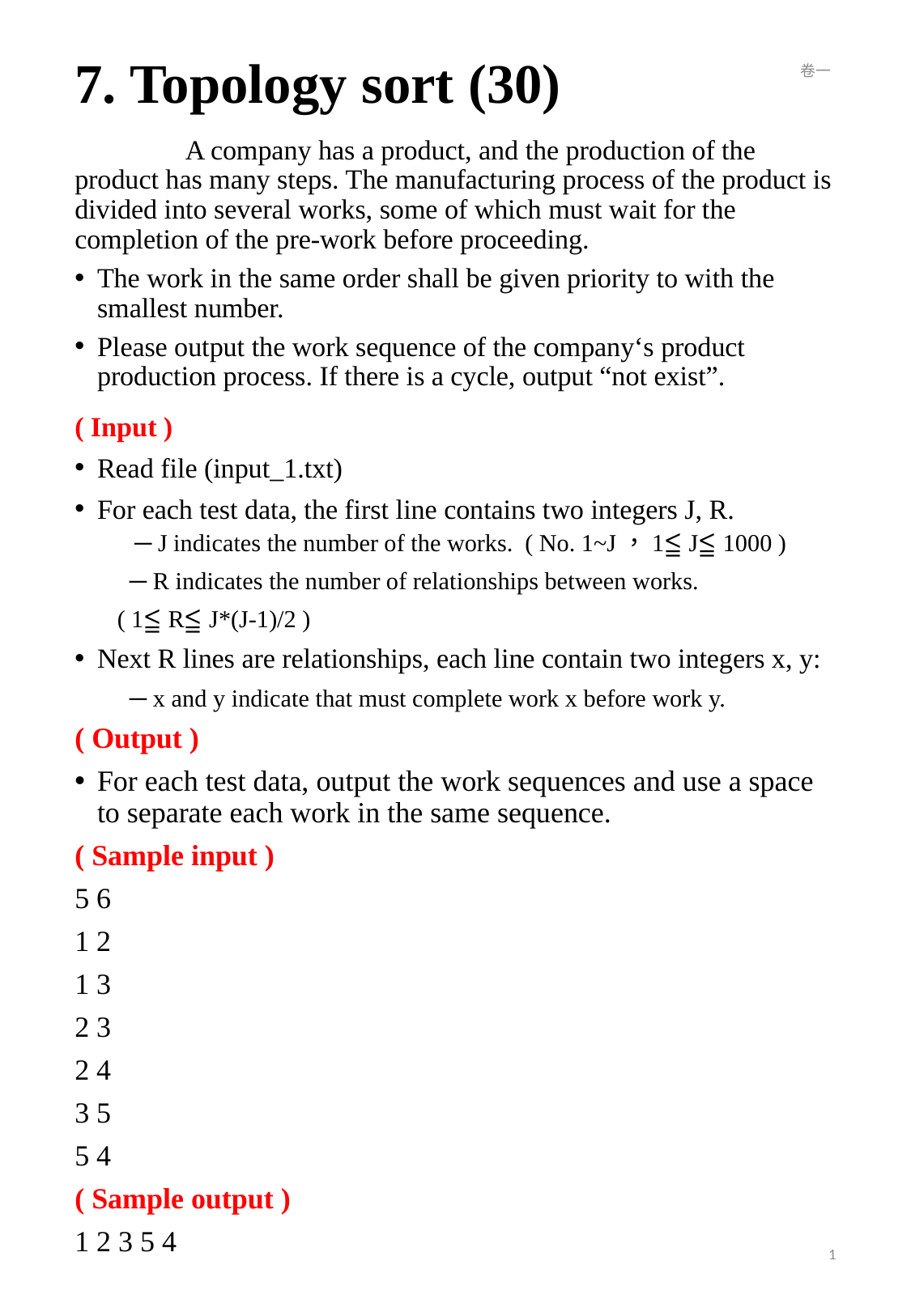

卷一
# 7. Topology sort (30)
	A company has a product, and the production of the product has many steps. The manufacturing process of the product is divided into several works, some of which must wait for the completion of the pre-work before proceeding.
The work in the same order shall be given priority to with the smallest number.
Please output the work sequence of the company‘s product production process. If there is a cycle, output “not exist”.
( Input )
Read file (input_1.txt)
For each test data, the first line contains two integers J, R.
─ J indicates the number of the works.  ( No. 1~J，1≦J≦1000 )
         ─ R indicates the number of relationships between works.
       ( 1≦R≦J*(J-1)/2 )
Next R lines are relationships, each line contain two integers x, y:
         ─ x and y indicate that must complete work x before work y.
( Output )
For each test data, output the work sequences and use a space to separate each work in the same sequence.
( Sample input )
5 6
1 2
1 3
2 3
2 4
3 5
5 4
( Sample output )
1 2 3 5 4

1